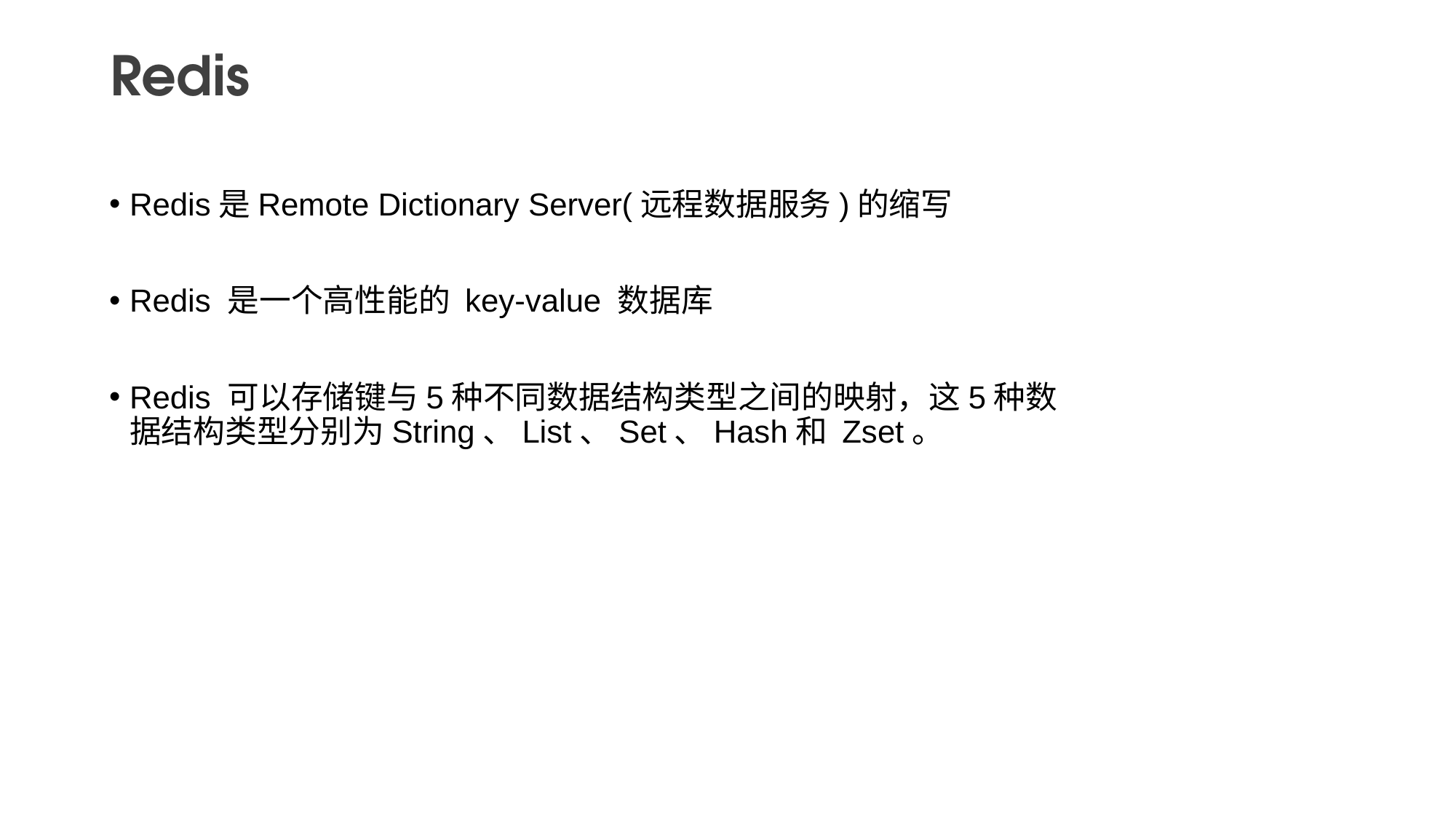

Redis
Redis是Remote Dictionary Server(远程数据服务)的缩写

Redis 是一个高性能的 key-value 数据库

Redis 可以存储键与5种不同数据结构类型之间的映射，这5种数据结构类型分别为String、List、Set、Hash和 Zset。